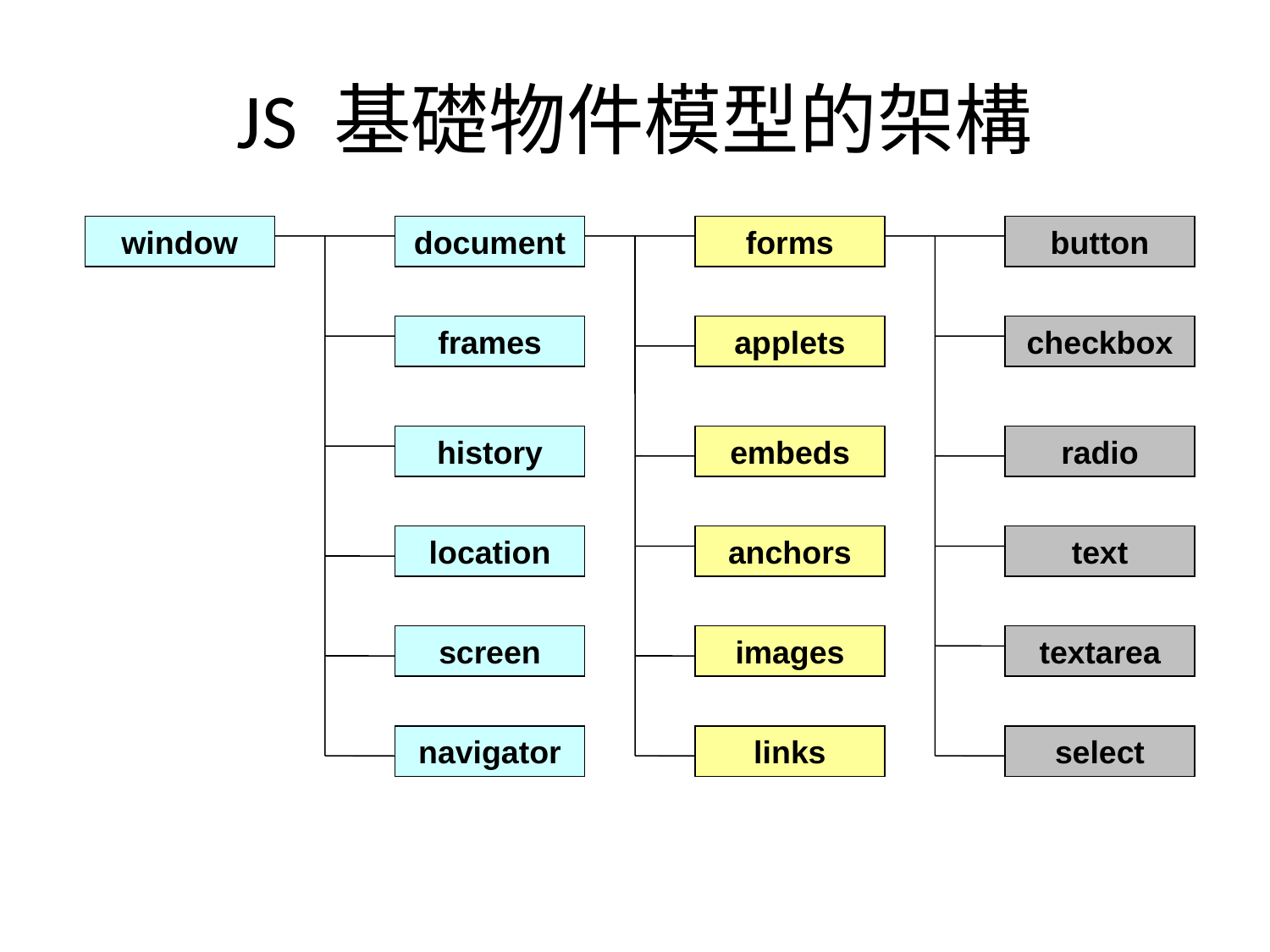

# JS 基礎物件模型的架構
window
document
forms
button

frames
applets
checkbox

history
embeds
radio

location
anchors
text

screen
images
textarea

navigator
links
select